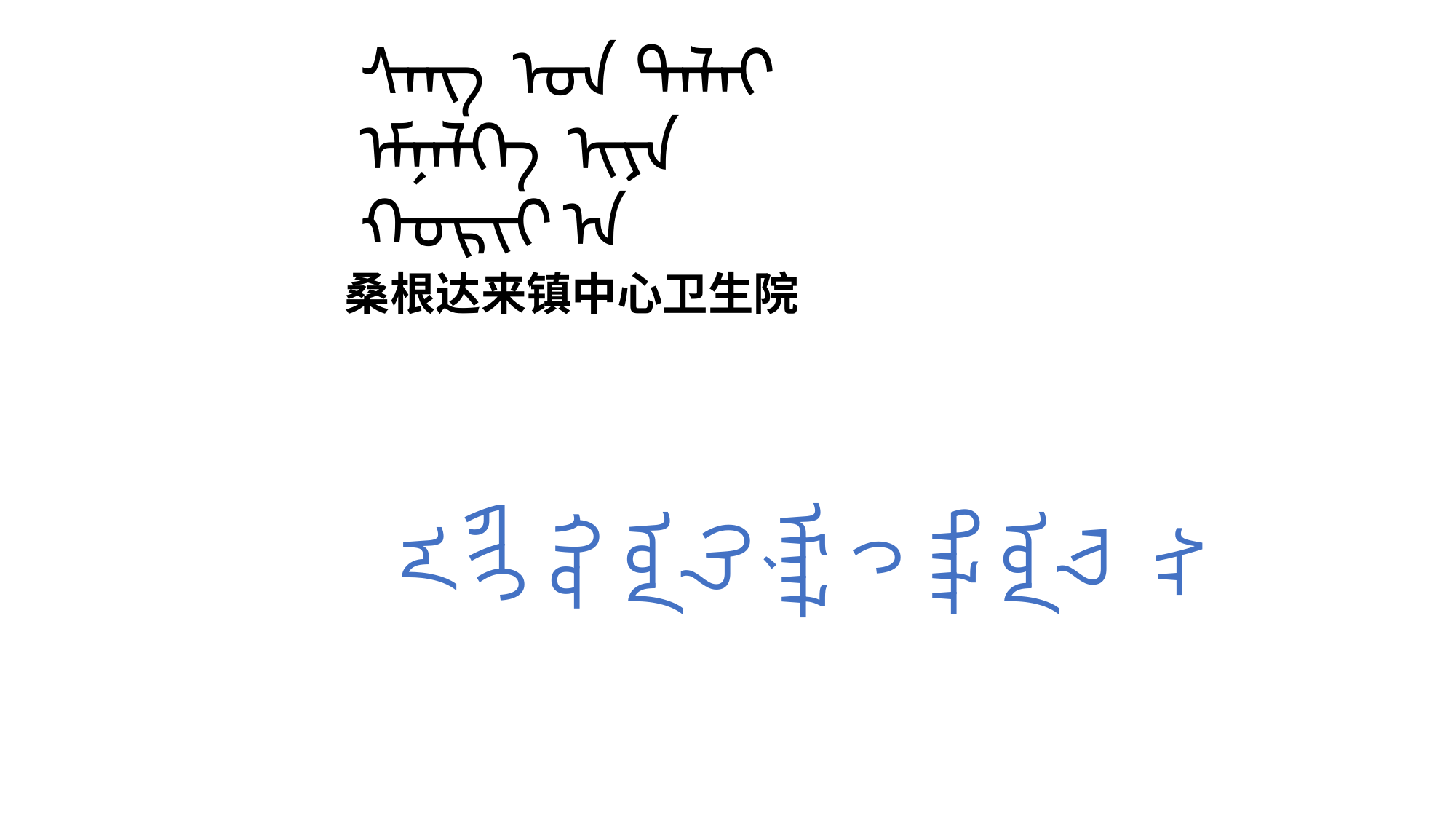

# ᠰᠠᠩ  ᠤᠨ ᠳᠠᠯᠠᠢ ᠡᠮᠨᠡᠯᠭᠡ  ᠢᠶᠨ ᠬᠤᠷᠢᠶ ᠠ
桑根达来镇中心卫生院
ᠰᠠᠩ  ᠤᠨ ᠳᠠᠯᠠᠢ ᠡᠮᠨᠡᠯᠭᠡ  ᠤᠨ ᠬᠤᠷᠢᠶ ᠠ